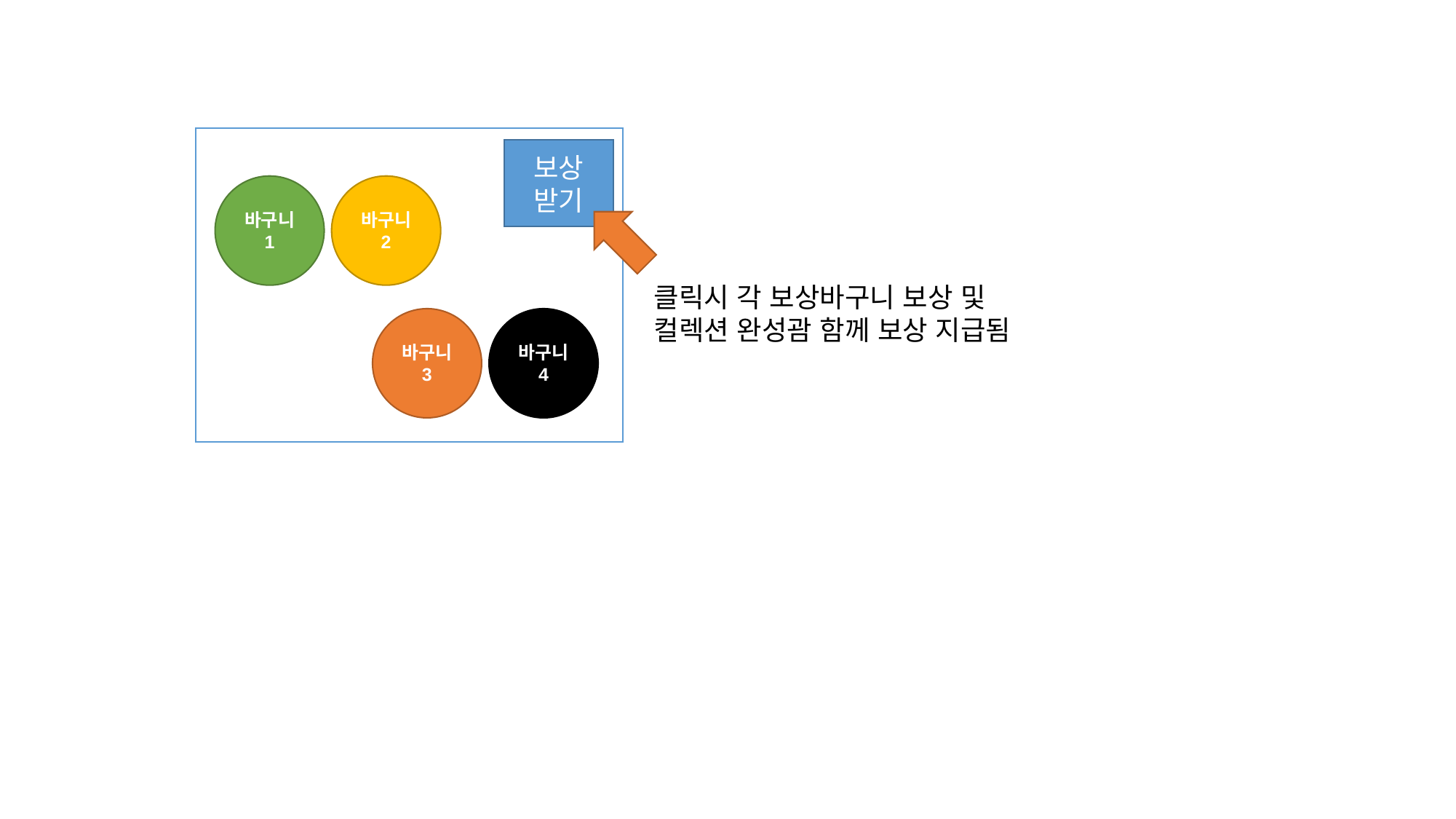

바구니 1
바구니 2
바구니 3
바구니 4
보상 받기

클릭시 각 보상바구니 보상 및
컬렉션 완성괌 함께 보상 지급됨